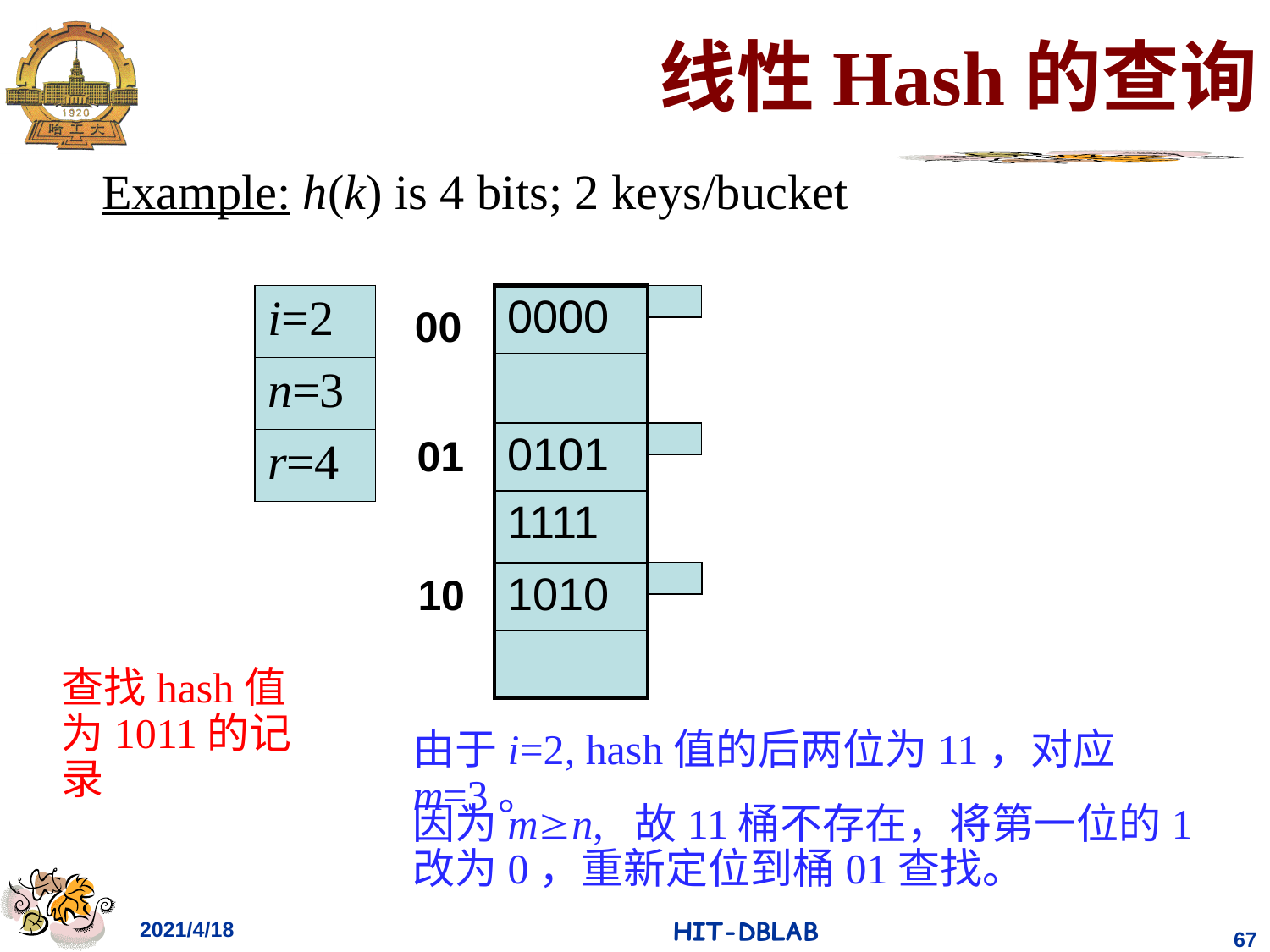

# 线性Hash的查询
Example: h(k) is 4 bits; 2 keys/bucket
| i=2 |
| --- |
| n=3 |
| r=4 |
| 0000 |
| --- |
|  |
| 0101 |
| 1111 |
| 1010 |
|  |

00
01

10

查找hash值为1011的记录
由于i=2, hash值的后两位为11，对应m=3。
因为m≥n,  故11桶不存在，将第一位的1改为0，重新定位到桶01查找。
2021/4/18
HIT-DBLAB
67